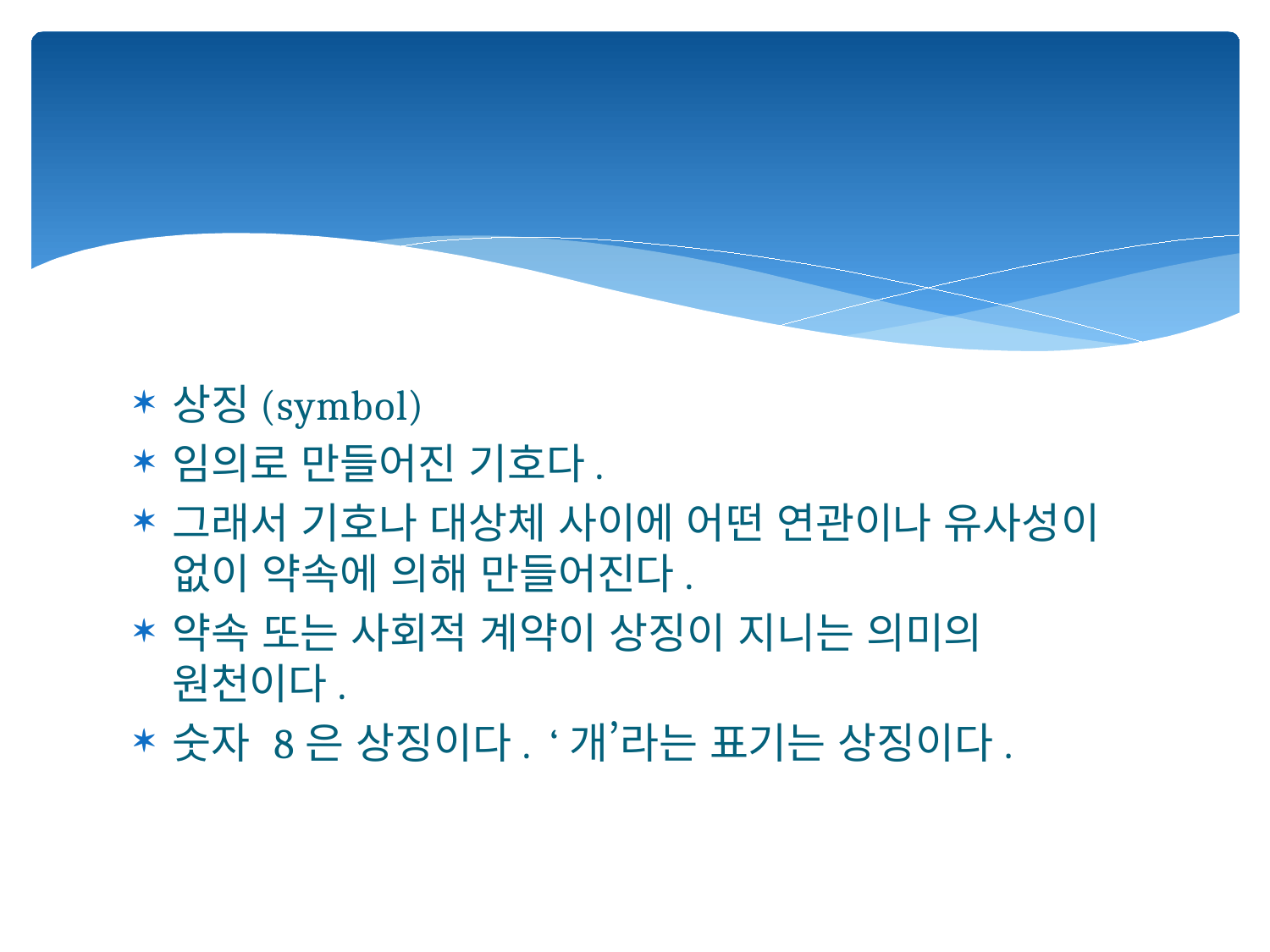

#
상징(symbol)
임의로 만들어진 기호다.
그래서 기호나 대상체 사이에 어떤 연관이나 유사성이 없이 약속에 의해 만들어진다.
약속 또는 사회적 계약이 상징이 지니는 의미의 원천이다.
숫자 8은 상징이다.  ‘개’라는 표기는 상징이다.